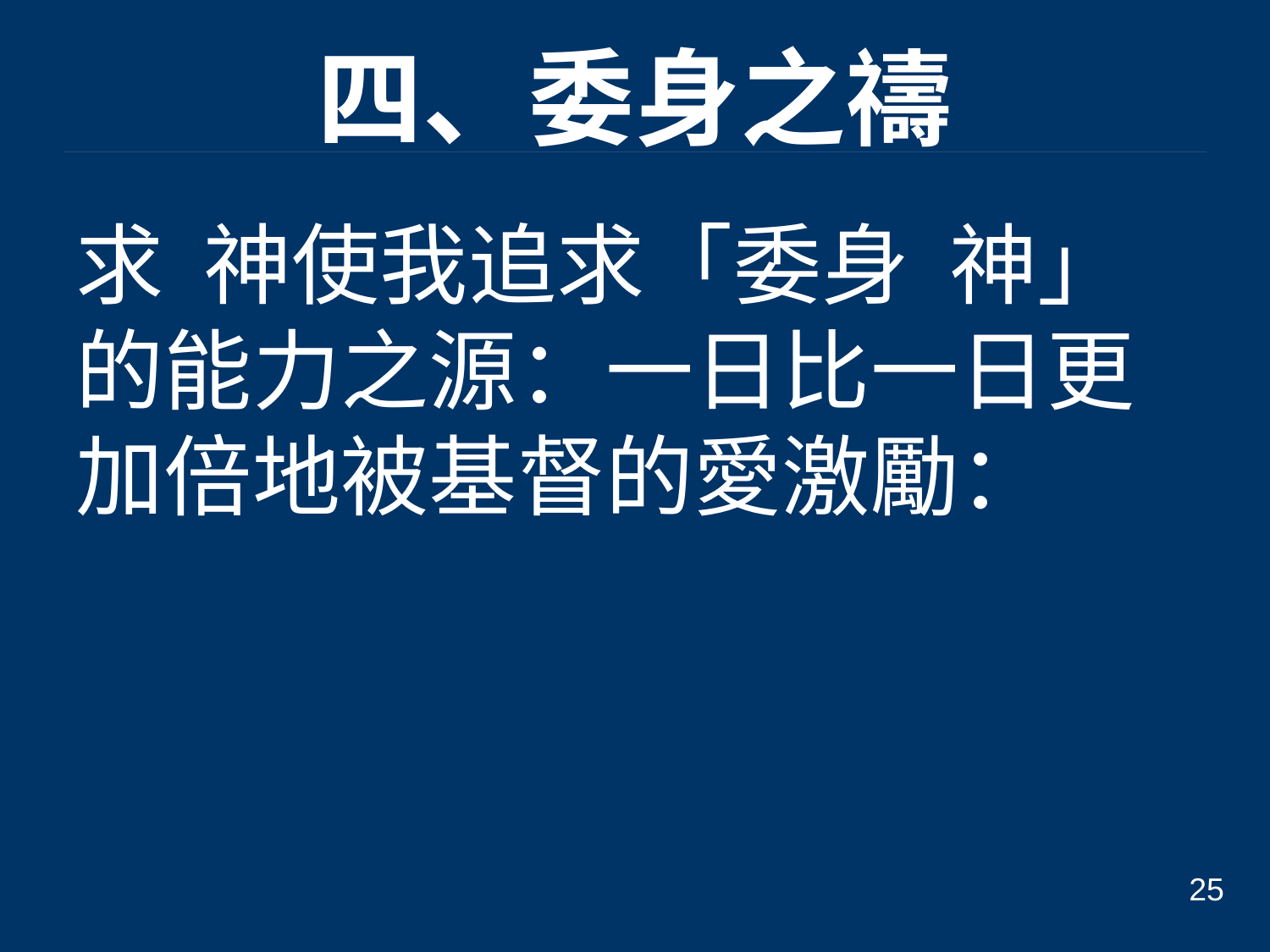

四、委身之禱

求  神使我追求「委身  神」的能力之源：一日比一日更加倍地被基督的愛激勵：
25